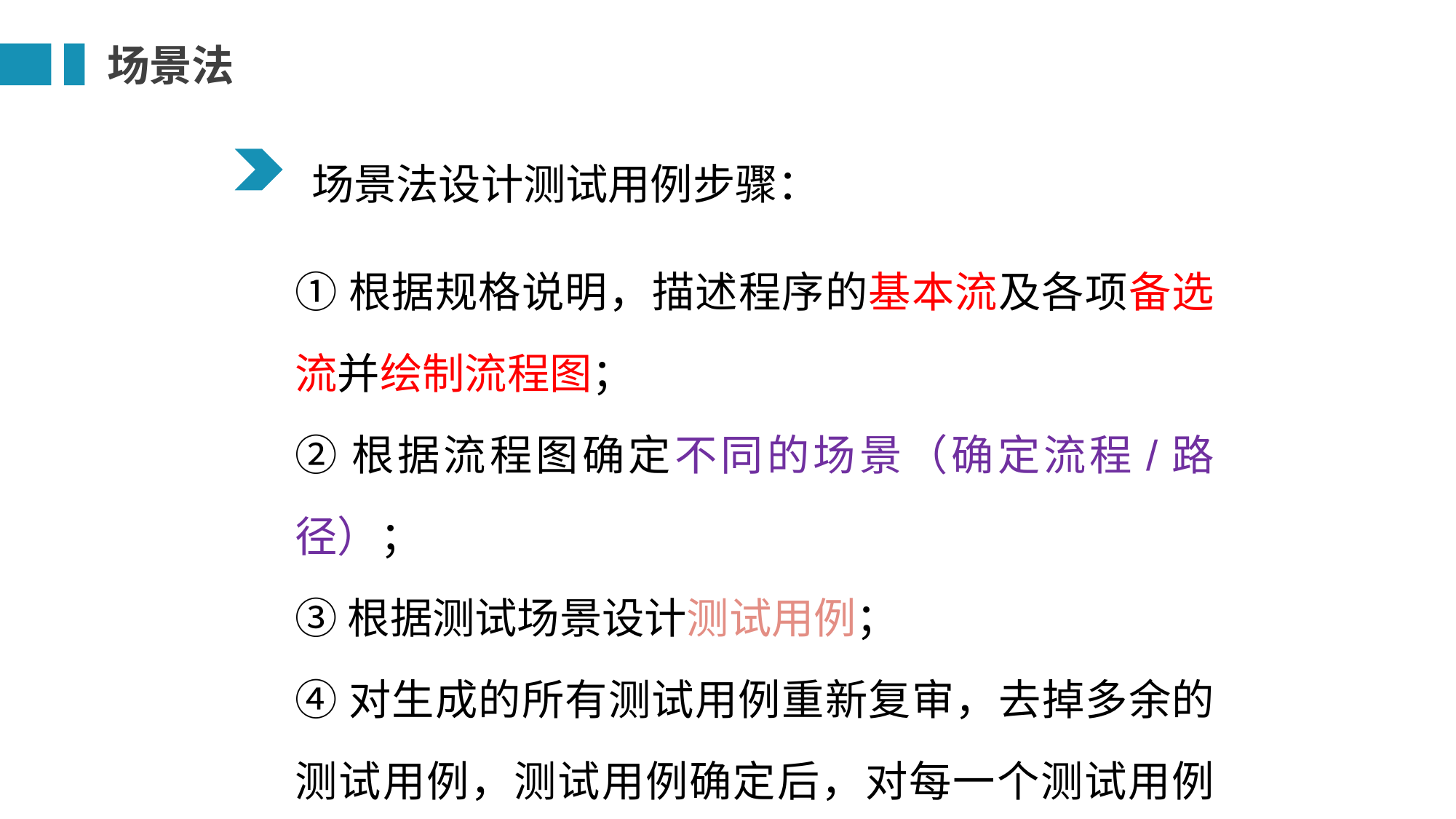

场景法

场景法设计测试用例步骤：

①根据规格说明，描述程序的基本流及各项备选流并绘制流程图；
②根据流程图确定不同的场景（确定流程/路径）；
③根据测试场景设计测试用例；
④对生成的所有测试用例重新复审，去掉多余的测试用例，测试用例确定后，对每一个测试用例确定测试数据值。
121